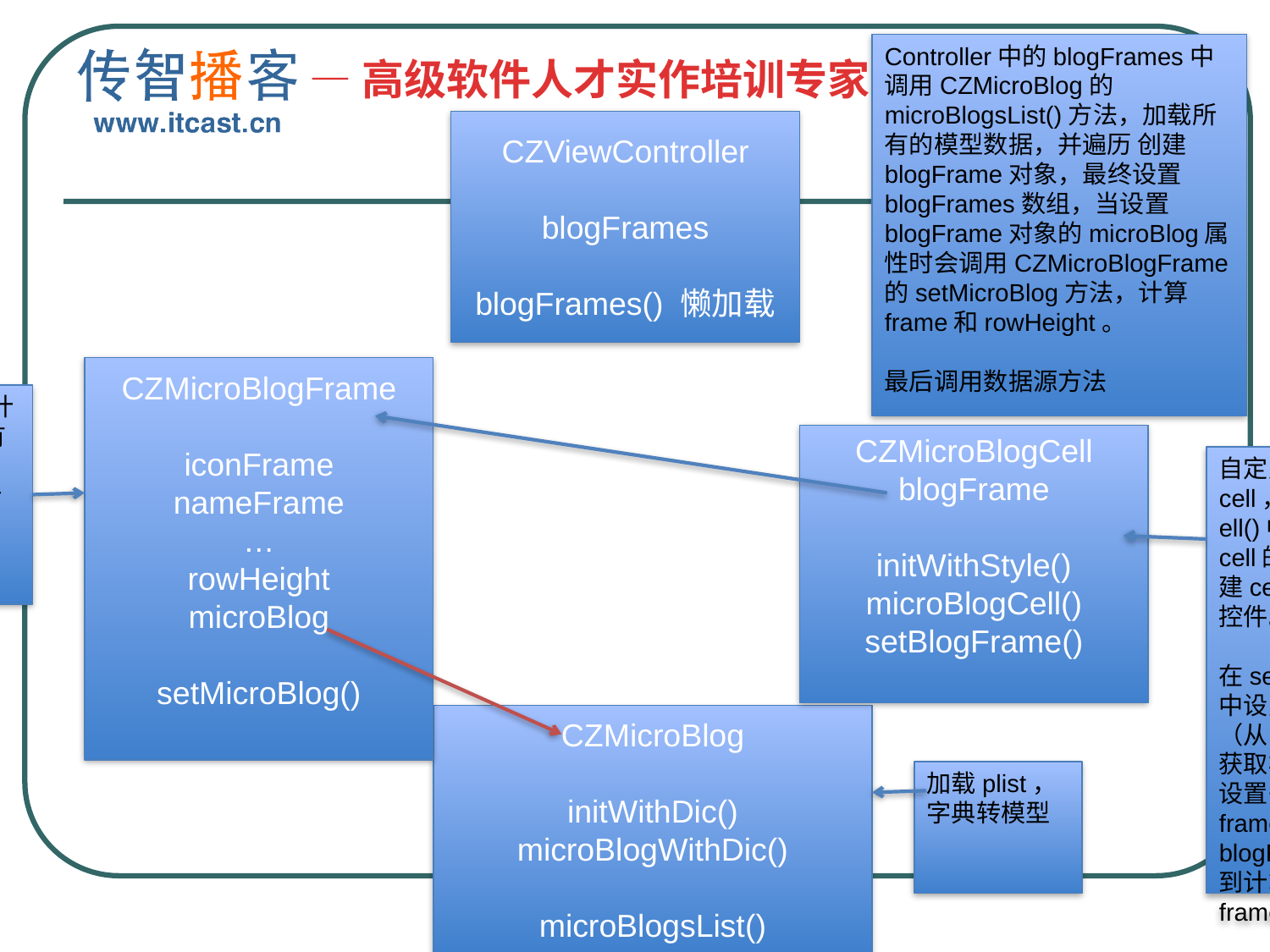

Controller中的blogFrames中调用CZMicroBlog的microBlogsList()方法，加载所有的模型数据，并遍历 创建blogFrame对象，最终设置blogFrames数组，当设置blogFrame对象的microBlog属性时会调用CZMicroBlogFrame的setMicroBlog方法，计算frame和rowHeight。

最后调用数据源方法
CZViewController

blogFrames

blogFrames() 懒加载
CZMicroBlogFrame

iconFrame
nameFrame
…
rowHeight
microBlog

setMicroBlog()

blogFrame 计算自定义所有控件的frame，并计算每一个cell的行高
CZMicroBlogCell
blogFrame

initWithStyle()
microBlogCell()
setBlogFrame()

自定义cell，microBlogCell()中返回自定义cell的对象，并创建cell中内部的子控件。

在setBlogFrame()中设置子控件的值（从blogFrame中获取模型数据）和设置子控件的frame（从blogFrame中读取到计算好的frame）
CZMicroBlog

initWithDic()
microBlogWithDic()

microBlogsList()
加载plist，字典转模型